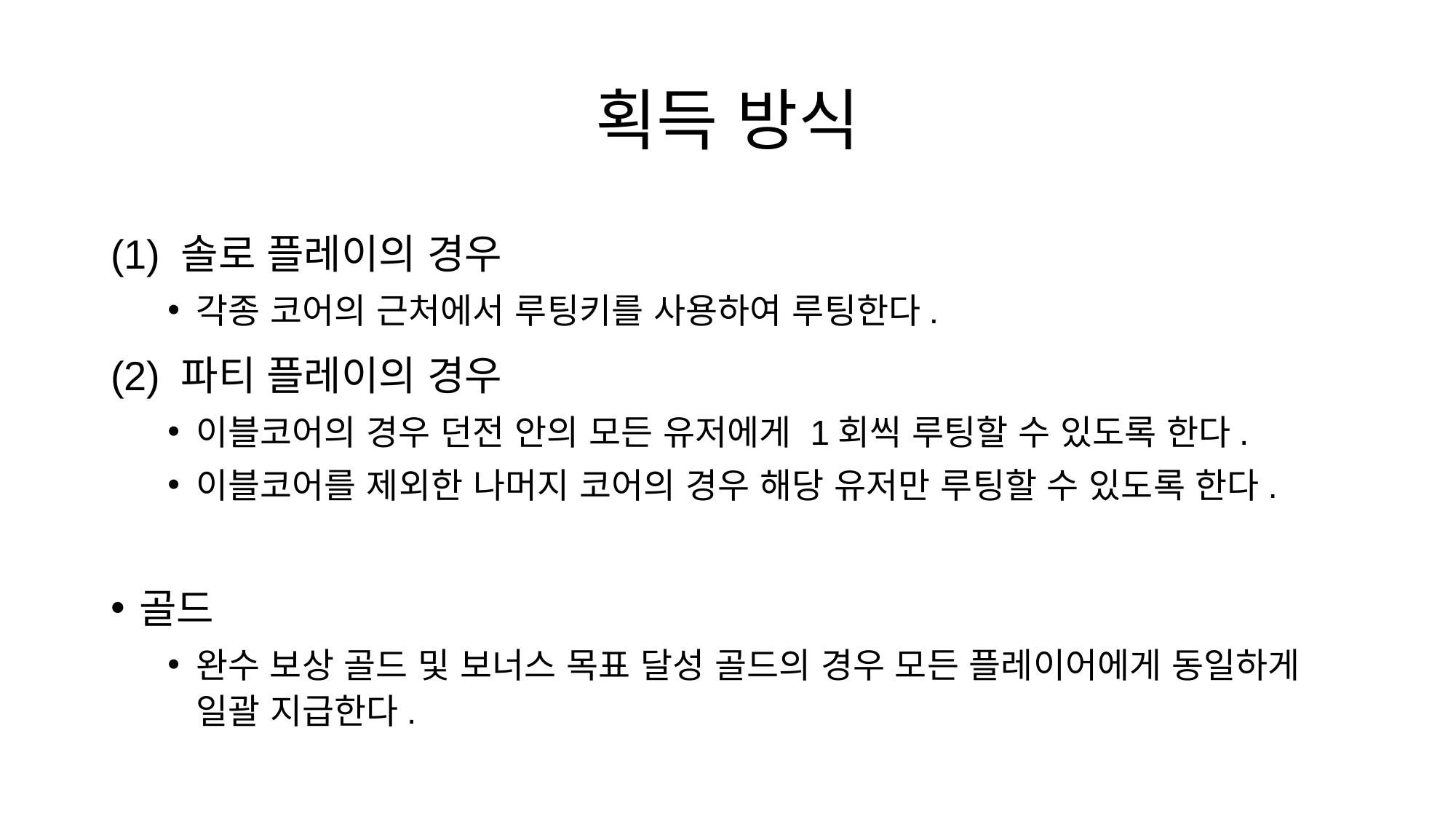

# 획득 방식
(1) 솔로 플레이의 경우
각종 코어의 근처에서 루팅키를 사용하여 루팅한다.
(2) 파티 플레이의 경우
이블코어의 경우 던전 안의 모든 유저에게 1회씩 루팅할 수 있도록 한다.
이블코어를 제외한 나머지 코어의 경우 해당 유저만 루팅할 수 있도록 한다.

골드
완수 보상 골드 및 보너스 목표 달성 골드의 경우 모든 플레이어에게 동일하게 일괄 지급한다.